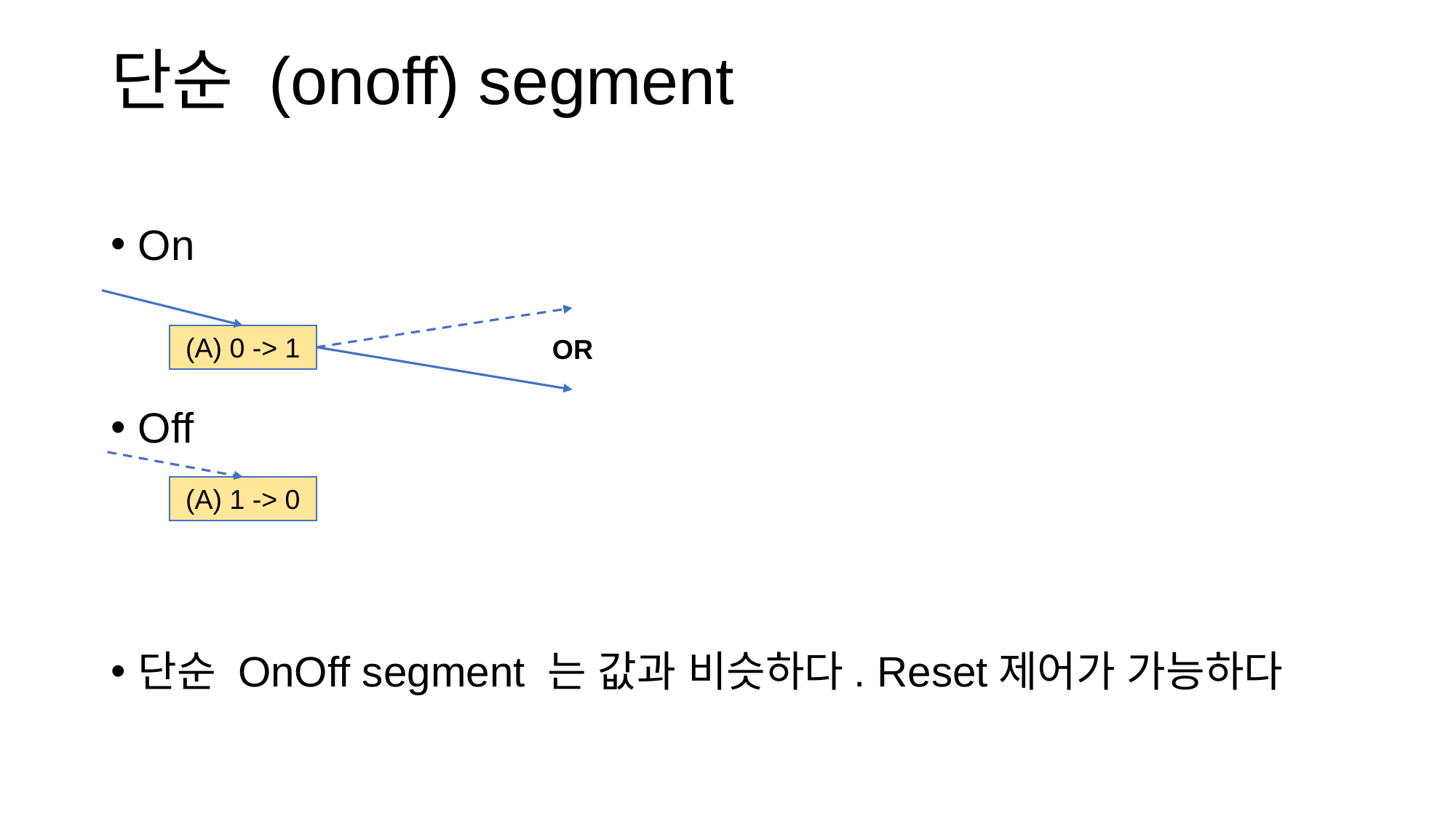

# 단순 (onoff) segment
On

Off

단순 OnOff segment 는 값과 비슷하다. Reset제어가 가능하다
(A) 0 -> 1
OR
(A) 1 -> 0